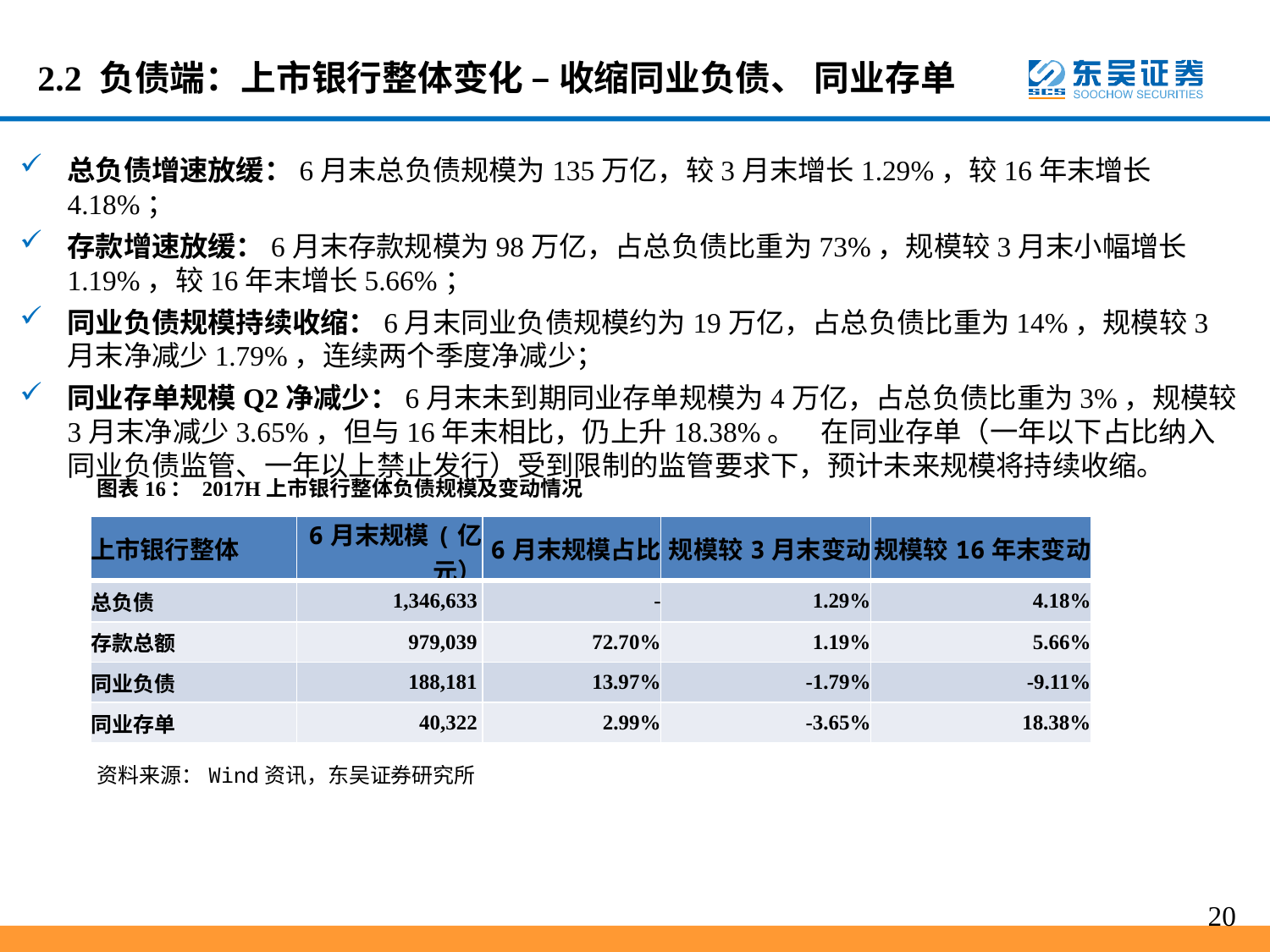

2.2 负债端：上市银行整体变化 – 收缩同业负债、 同业存单
总负债增速放缓：6月末总负债规模为135万亿，较3月末增长1.29%，较16年末增长4.18%；
存款增速放缓：6月末存款规模为98万亿，占总负债比重为73%，规模较3月末小幅增长1.19%，较16年末增长5.66%；
同业负债规模持续收缩：6月末同业负债规模约为19万亿，占总负债比重为14%，规模较3月末净减少1.79%，连续两个季度净减少；
同业存单规模Q2净减少：6月末未到期同业存单规模为4万亿，占总负债比重为3%，规模较3月末净减少3.65%，但与16年末相比，仍上升18.38%。    在同业存单（一年以下占比纳入同业负债监管、一年以上禁止发行）受到限制的监管要求下，预计未来规模将持续收缩。

图表16： 2017H上市银行整体负债规模及变动情况
| 上市银行整体 | 6月末规模(亿元） | 6月末规模占比 | 规模较3月末变动 | 规模较16年末变动 |
| --- | --- | --- | --- | --- |
| 总负债 | 1,346,633 | - | 1.29% | 4.18% |
| 存款总额 | 979,039 | 72.70% | 1.19% | 5.66% |
| 同业负债 | 188,181 | 13.97% | -1.79% | -9.11% |
| 同业存单 | 40,322 | 2.99% | -3.65% | 18.38% |
资料来源：Wind资讯，东吴证券研究所
20